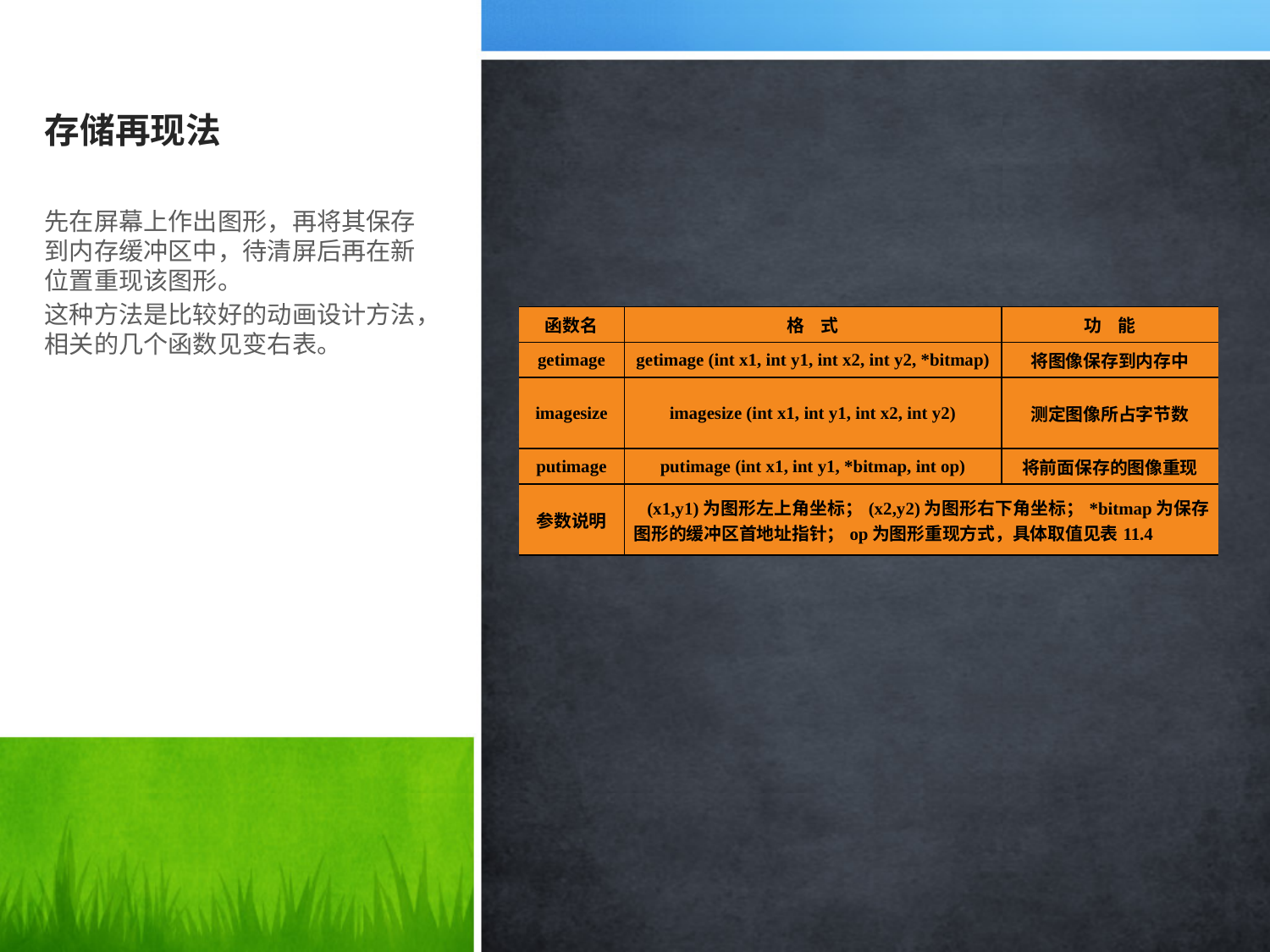

# 存储再现法
先在屏幕上作出图形，再将其保存到内存缓冲区中，待清屏后再在新位置重现该图形。
这种方法是比较好的动画设计方法，相关的几个函数见变右表。

| 函数名 | 格 式 | 功 能 |
| --- | --- | --- |
| getimage | getimage (int x1, int y1, int x2, int y2, \*bitmap) | 将图像保存到内存中 |
| imagesize | imagesize (int x1, int y1, int x2, int y2) | 测定图像所占字节数 |
| putimage | putimage (int x1, int y1, \*bitmap, int op) | 将前面保存的图像重现 |
| 参数说明 | (x1,y1)为图形左上角坐标；(x2,y2)为图形右下角坐标；\*bitmap为保存图形的缓冲区首地址指针；op为图形重现方式，具体取值见表11.4 |  |